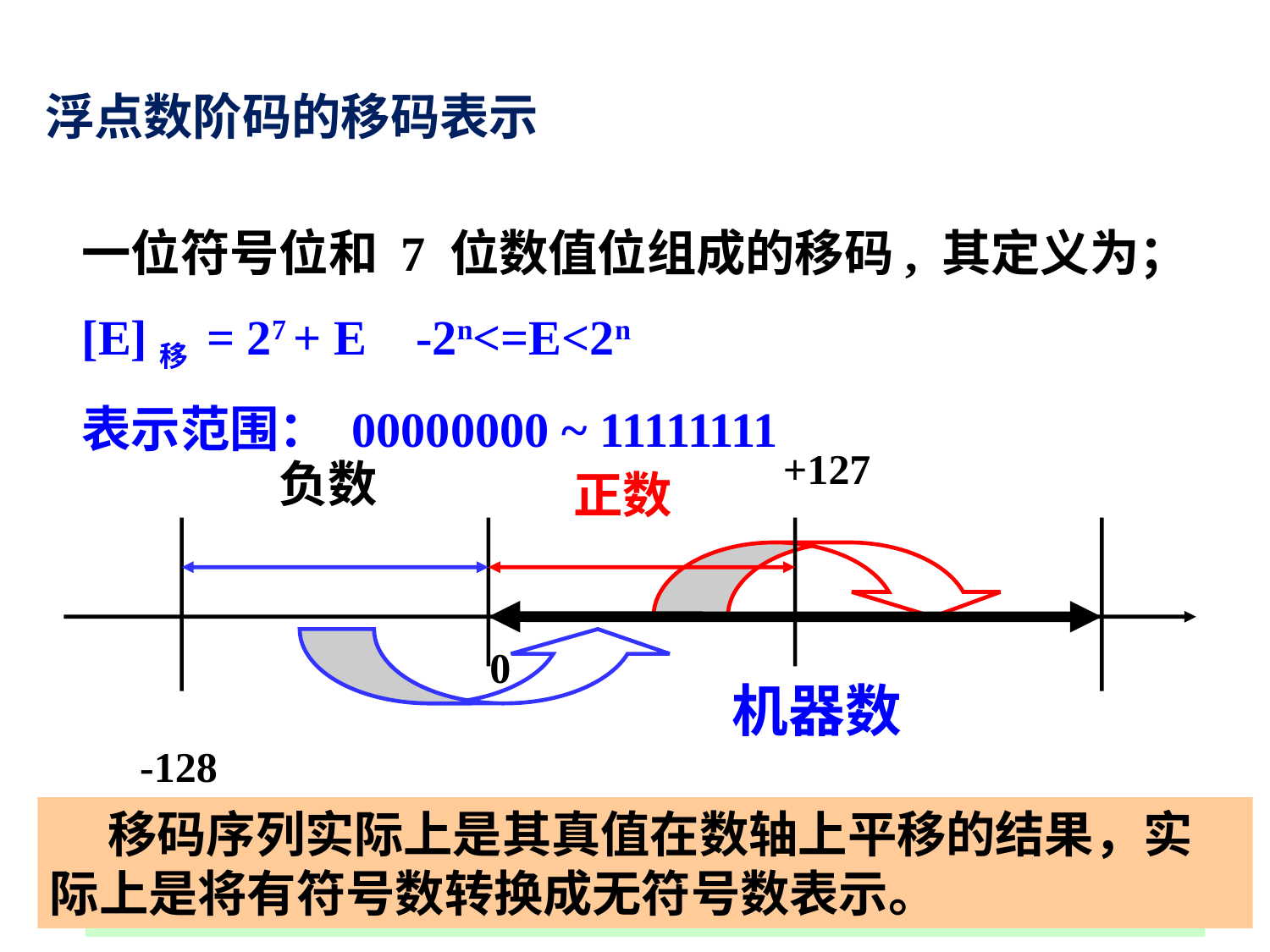

# 浮点数阶码的移码表示
一位符号位和 7 位数值位组成的移码, 其定义为；
[E]移 = 27 + E    -2n<=E<2n
表示范围： 00000000 ~ 11111111

+127

0
-128
负数
正数
机器数
8 位移码表示的机器数为数的真值
在数轴上向右平移了 128 个位置
     移码序列实际上是其真值在数轴上平移的结果，实际上是将有符号数转换成无符号数表示。